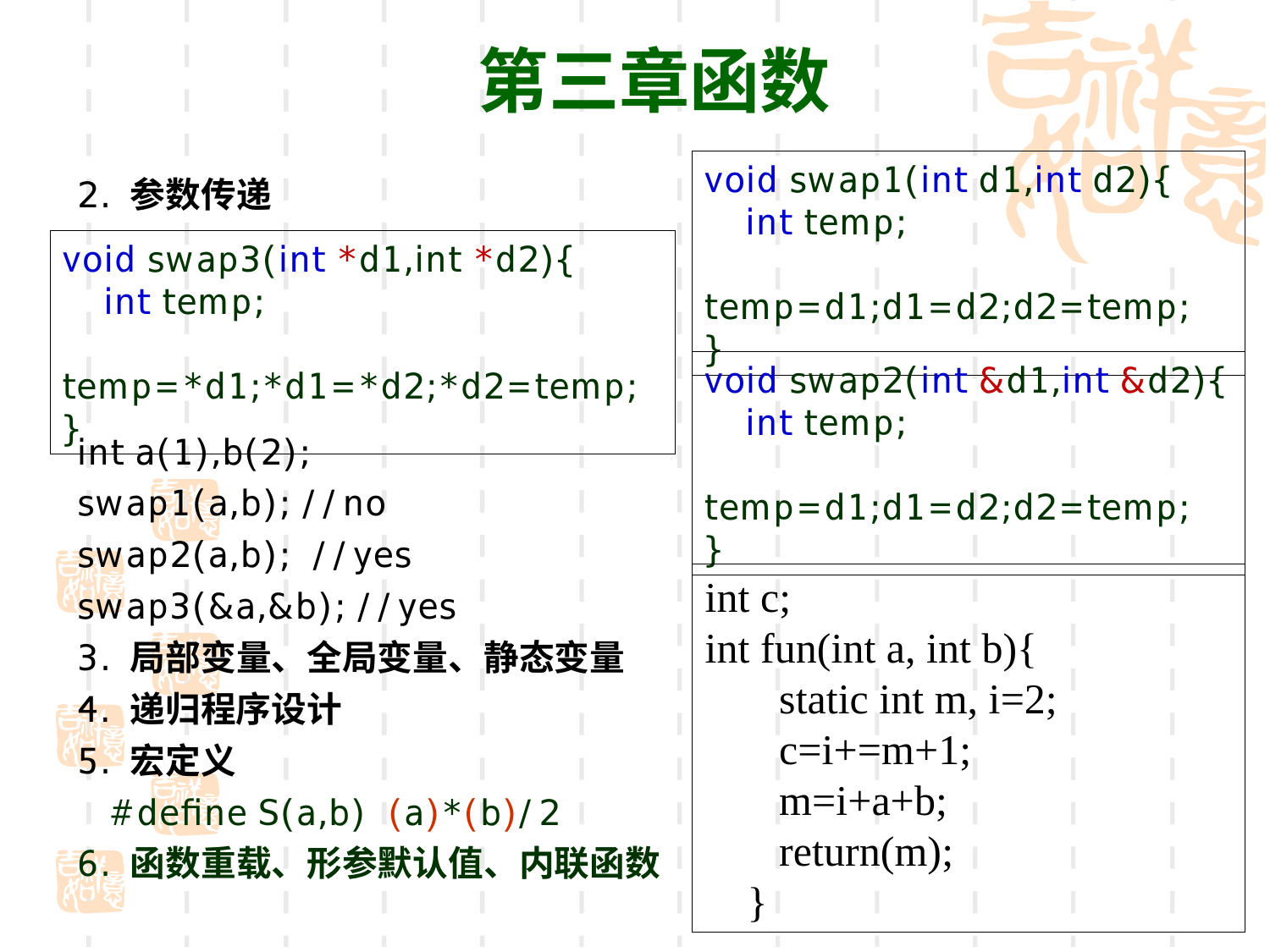

第三章函数
void swap1(int d1,int d2){
    int temp;
    temp=d1;d1=d2;d2=temp;
}
2. 参数传递

int a(1),b(2);
swap1(a,b); //no
swap2(a,b);  //yes
swap3(&a,&b); //yes
3. 局部变量、全局变量、静态变量
4. 递归程序设计
5. 宏定义
   #define S(a,b)  (a)*(b)/2
6. 函数重载、形参默认值、内联函数

void swap3(int *d1,int *d2){
    int temp;
   temp=*d1;*d1=*d2;*d2=temp;
}
void swap2(int &d1,int &d2){
    int temp;
    temp=d1;d1=d2;d2=temp;
}
int c;
int fun(int a, int b){
       static int m, i=2;
       c=i+=m+1;
       m=i+a+b;
       return(m);
    }